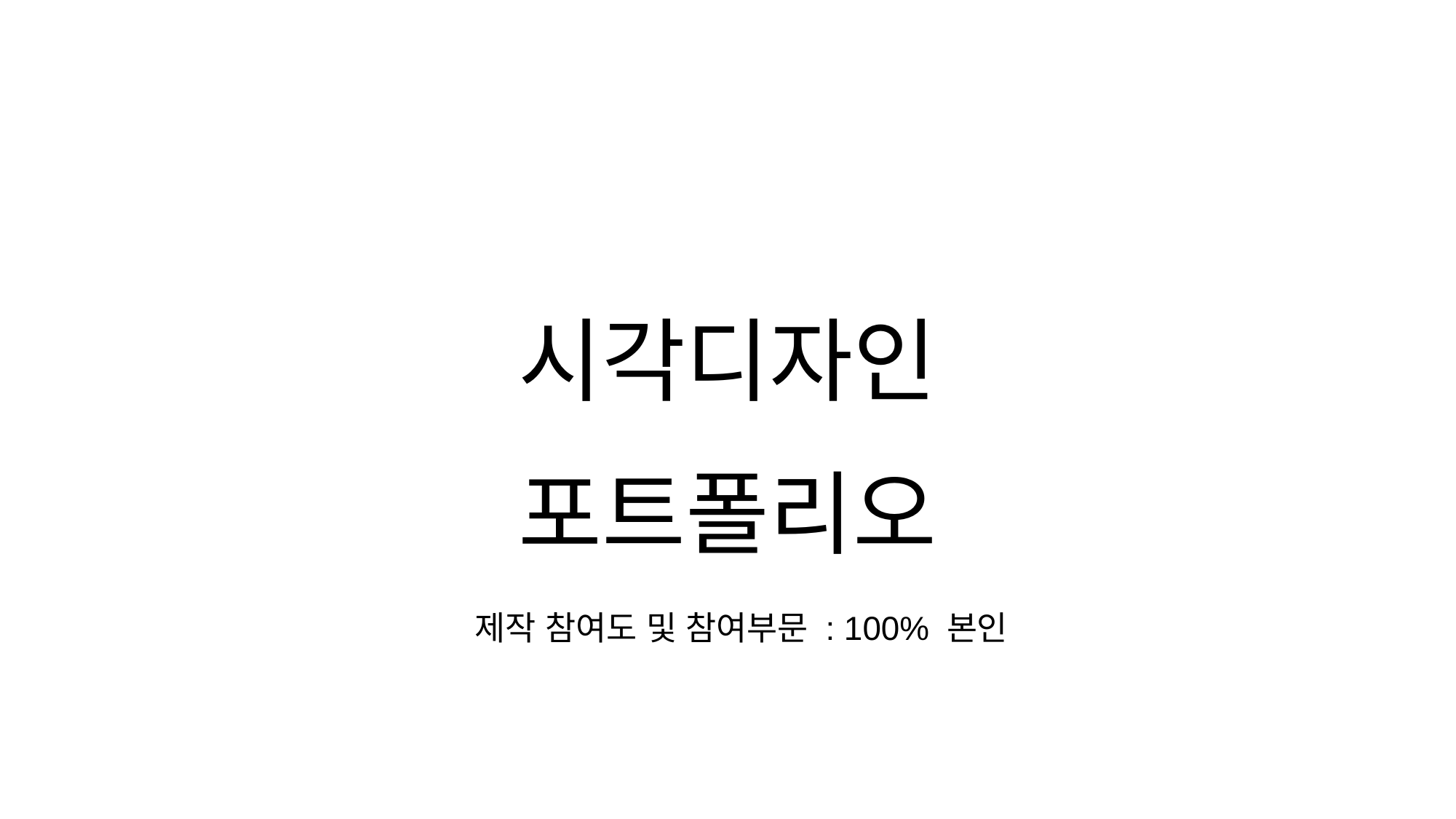

# 시각디자인 포트폴리오
제작 참여도 및 참여부문 : 100% 본인